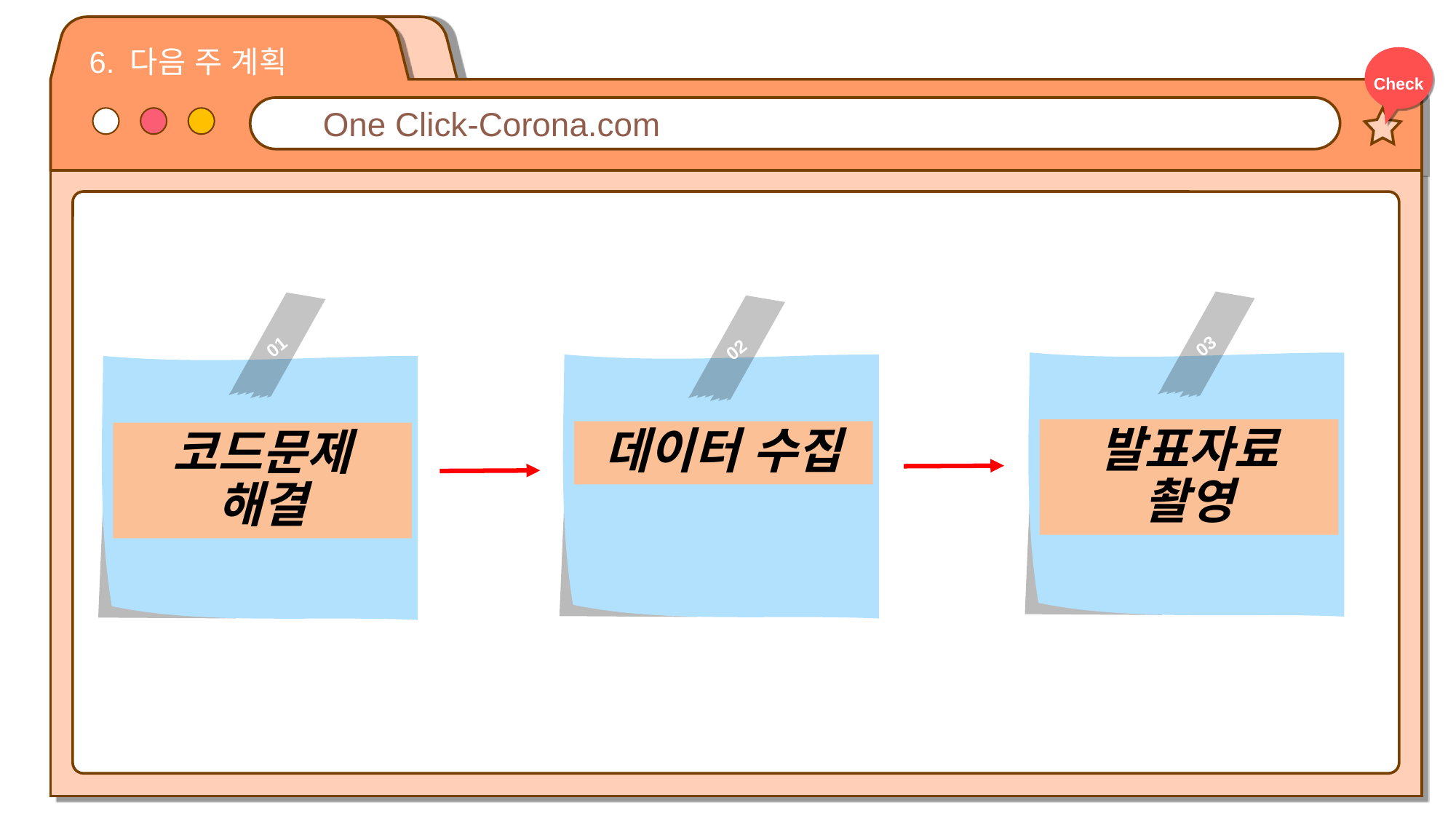

6. 다음 주 계획
Check
One Click-Corona.com

03
01
02

발표자료 촬영
데이터 수집
코드문제 해결